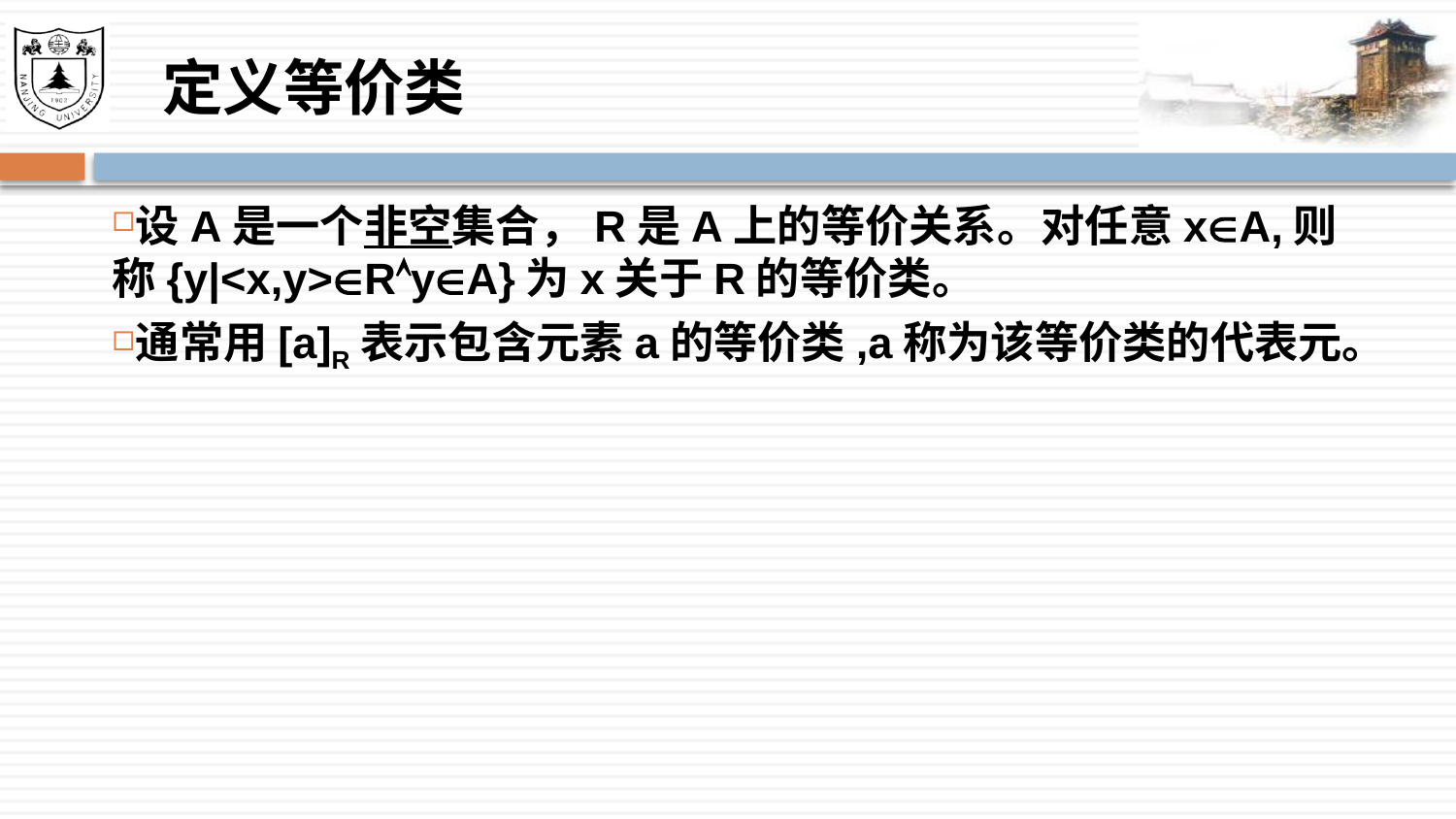

# 定义等价类
设A是一个非空集合，R是A上的等价关系。对任意x∈A,则称{y|<x,y>∈R∧y∈A}为x关于R的等价类。
通常用[a]R表示包含元素a的等价类,a称为该等价类的代表元。